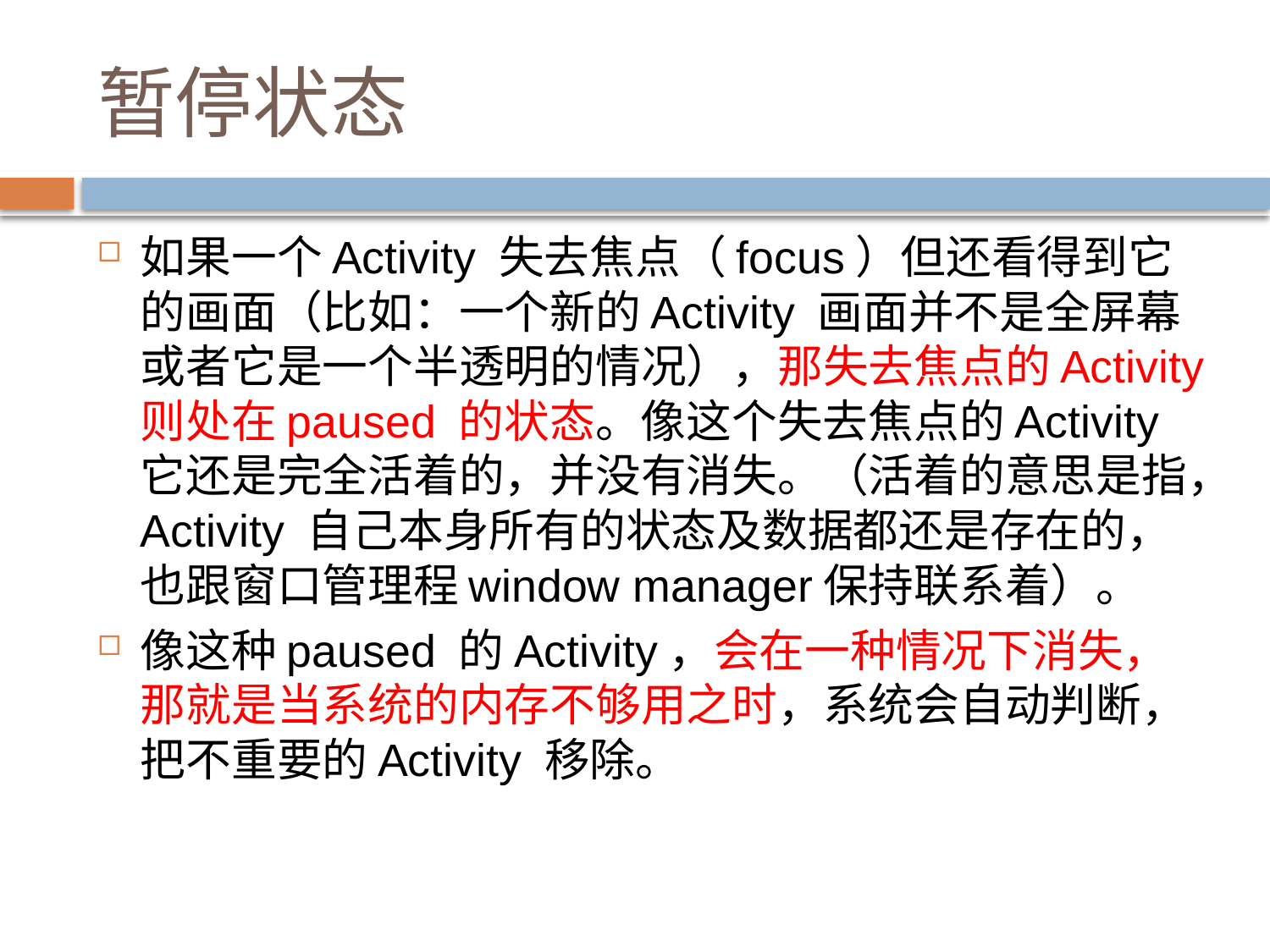

# 暂停状态
如果一个Activity 失去焦点（focus）但还看得到它的画面（比如：一个新的Activity 画面并不是全屏幕或者它是一个半透明的情况），那失去焦点的Activity 则处在paused 的状态。像这个失去焦点的Activity它还是完全活着的，并没有消失。（活着的意思是指，Activity 自己本身所有的状态及数据都还是存在的，也跟窗口管理程window manager保持联系着）。
像这种paused 的Activity，会在一种情况下消失，那就是当系统的内存不够用之时，系统会自动判断，把不重要的Activity 移除。